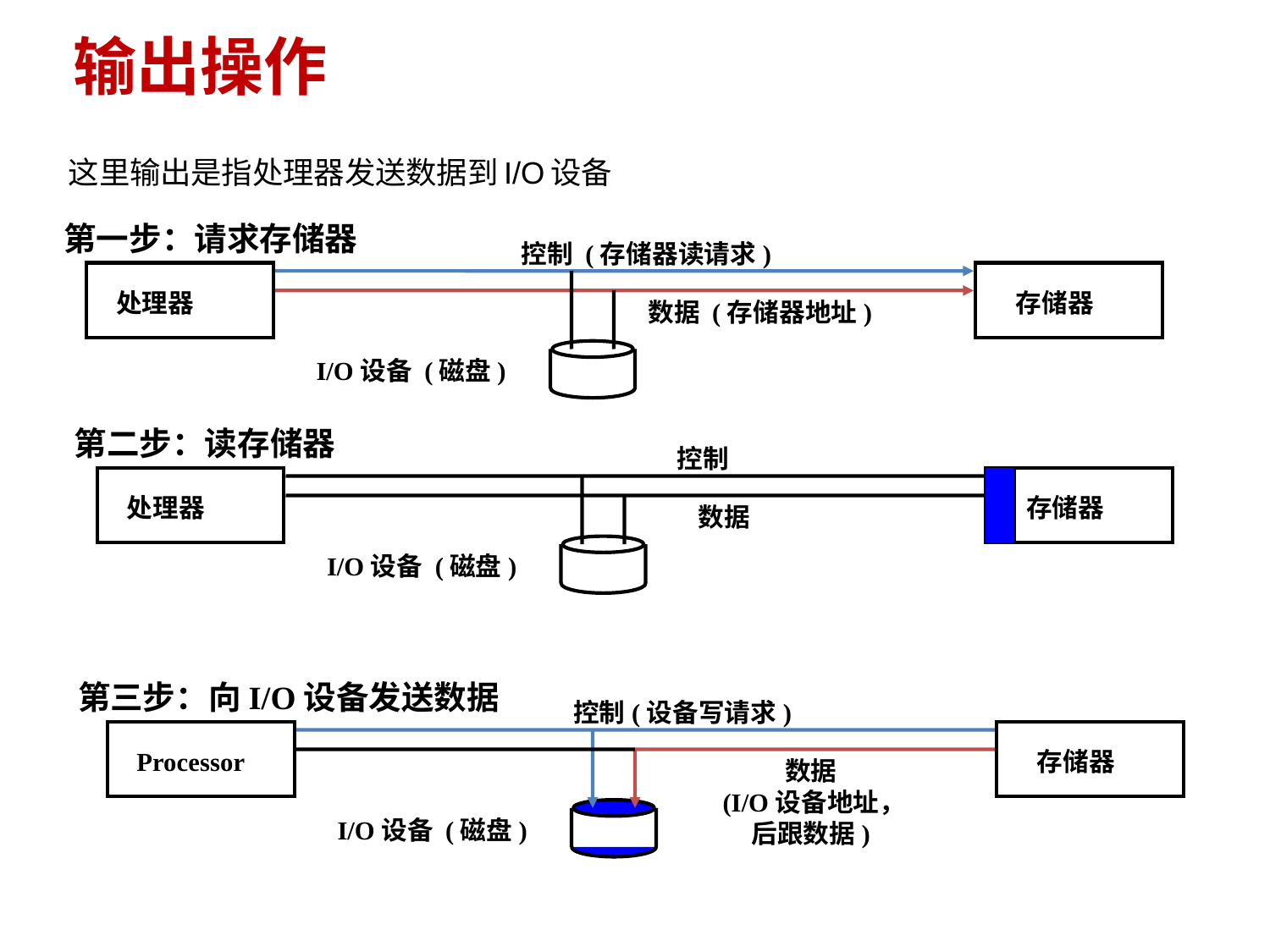

# 输出操作
这里输出是指处理器发送数据到I/O设备
第一步：请求存储器
控制 (存储器读请求)

处理器
存储器

数据 (存储器地址)

I/O设备 (磁盘)
第二步：读存储器
控制

处理器
存储器

数据

I/O设备 (磁盘)
第三步：向I/O设备发送数据
控制(设备写请求)

Processor
存储器

数据
 (I/O设备地址，
后跟数据)

I/O设备 (磁盘)